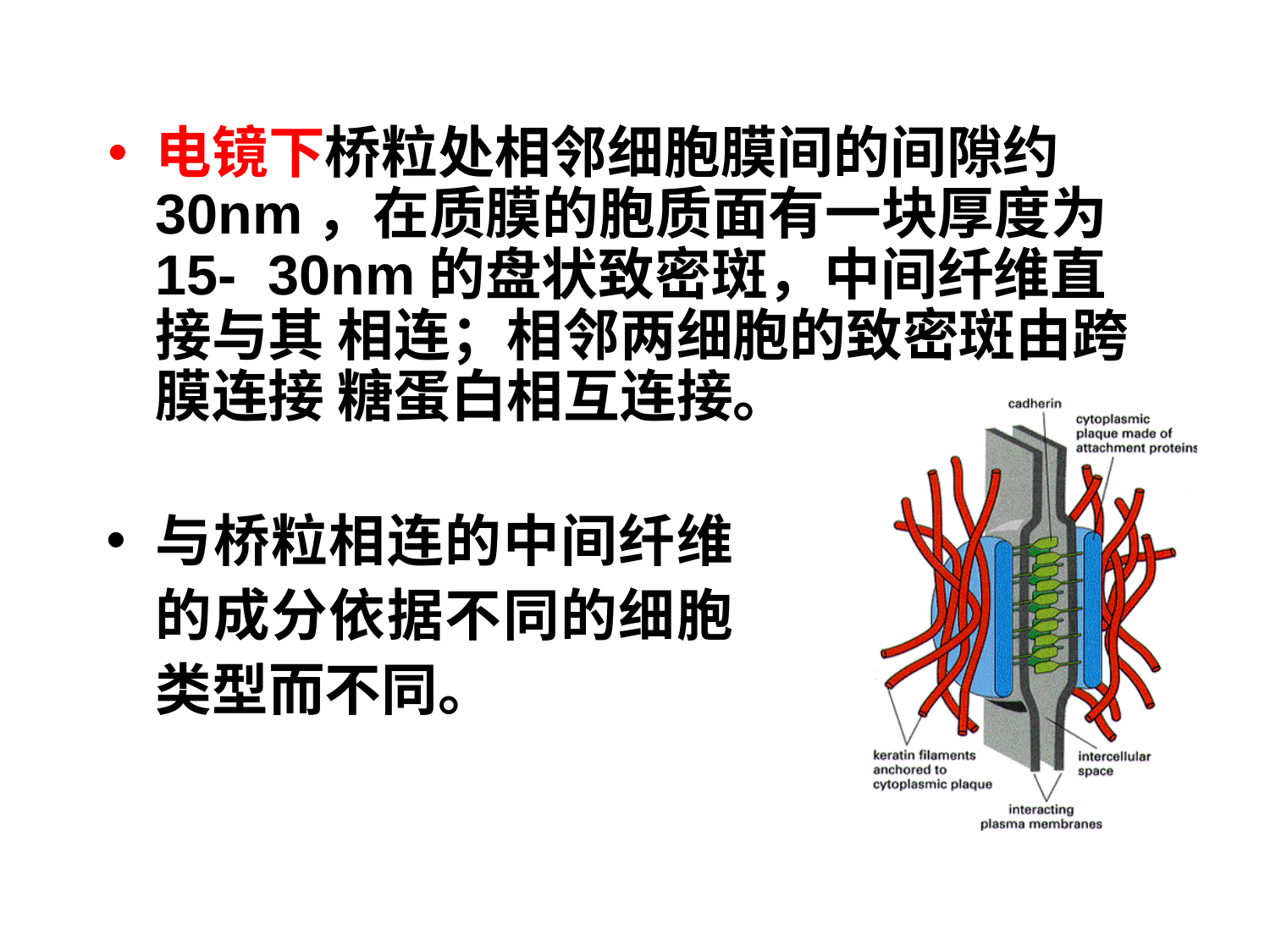

电镜下桥粒处相邻细胞膜间的间隙约 30nm，在质膜的胞质面有一块厚度为15-  30nm的盘状致密斑，中间纤维直接与其 相连；相邻两细胞的致密斑由跨膜连接 糖蛋白相互连接。

与桥粒相连的中间纤维 的成分依据不同的细胞 类型而不同。